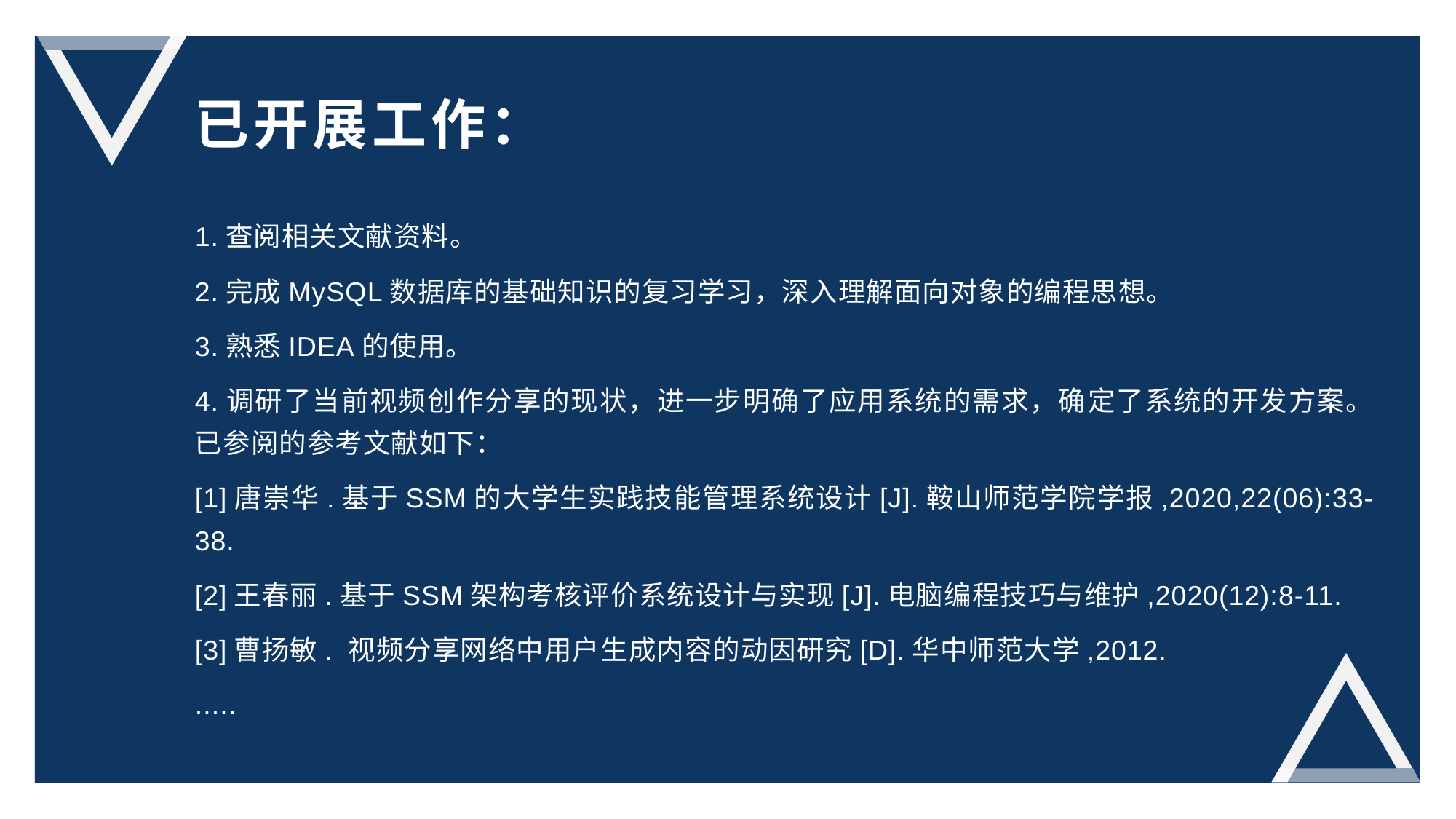

已开展工作：
1.查阅相关文献资料。
2.完成MySQL数据库的基础知识的复习学习，深入理解面向对象的编程思想。
3.熟悉IDEA的使用。
4.调研了当前视频创作分享的现状，进一步明确了应用系统的需求，确定了系统的开发方案。已参阅的参考文献如下：
[1]唐崇华.基于SSM的大学生实践技能管理系统设计[J].鞍山师范学院学报,2020,22(06):33-38.
[2]王春丽.基于SSM架构考核评价系统设计与实现[J].电脑编程技巧与维护,2020(12):8-11.
[3]曹扬敏. 视频分享网络中用户生成内容的动因研究[D].华中师范大学,2012.
.....